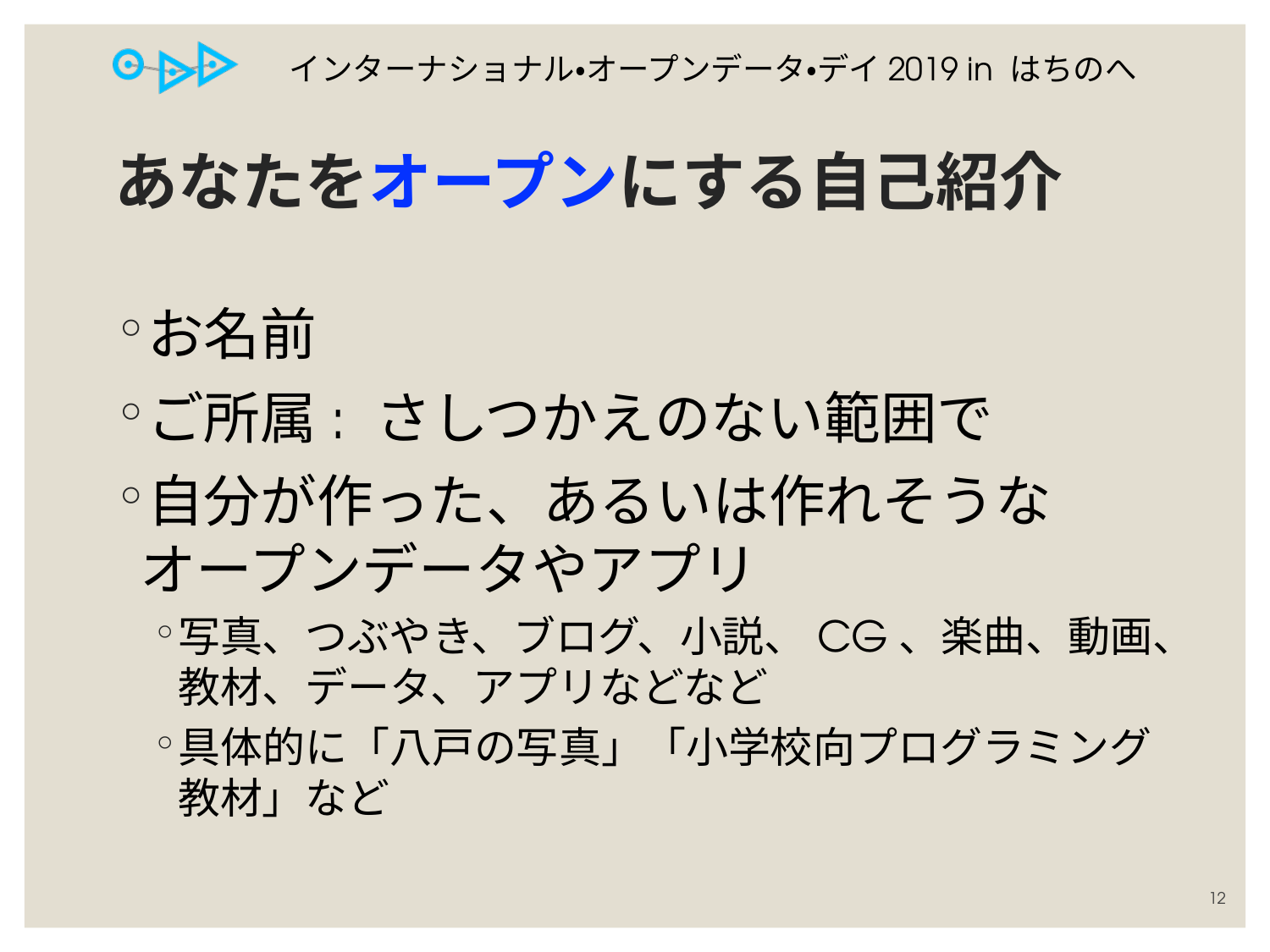

# あなたをオープンにする自己紹介
お名前
ご所属: さしつかえのない範囲で
自分が作った、あるいは作れそうなオープンデータやアプリ
写真、つぶやき、ブログ、小説、CG、楽曲、動画、教材、データ、アプリなどなど
具体的に「八戸の写真」「小学校向プログラミング教材」など
12